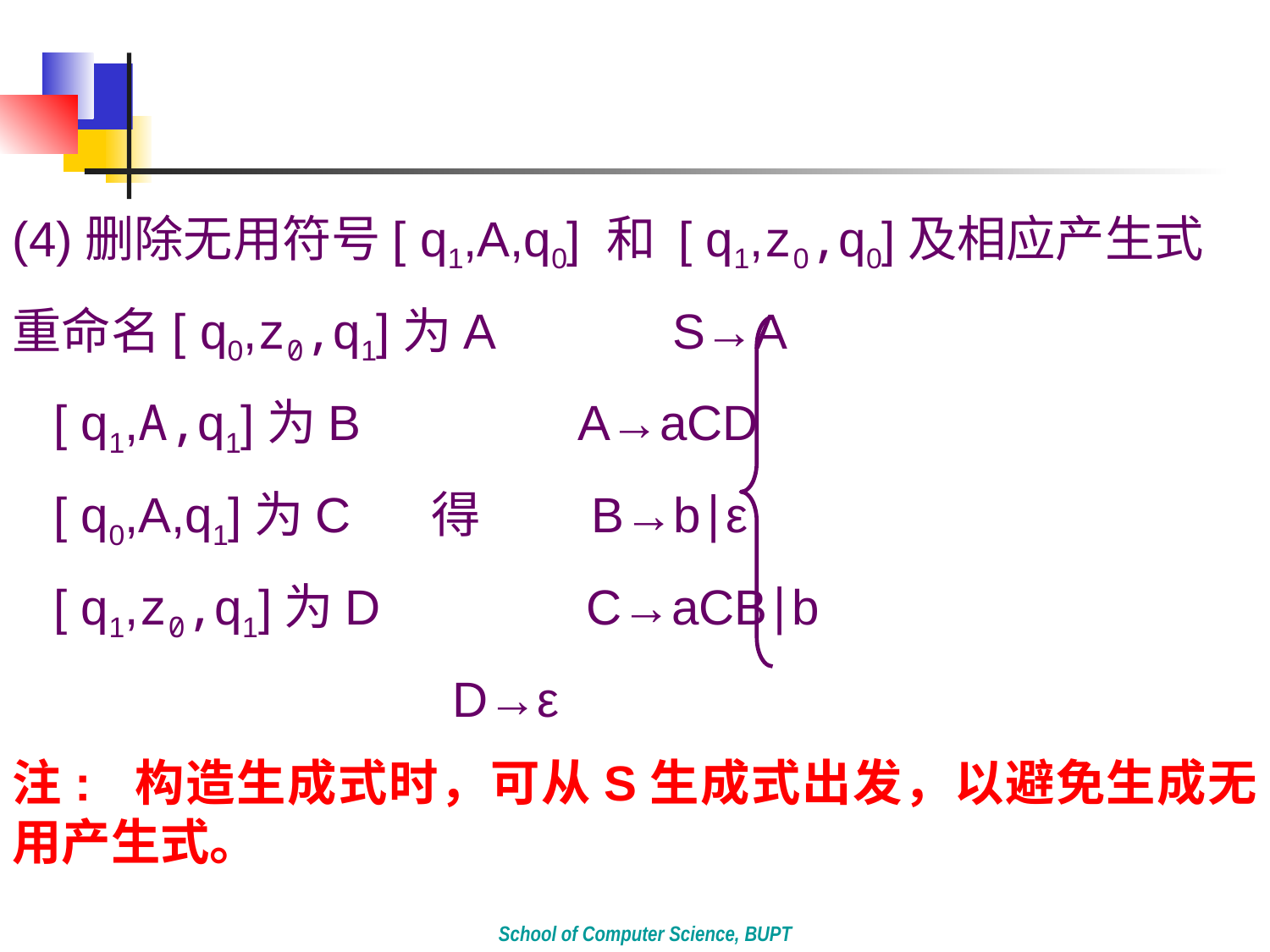

(4)删除无用符号[ q1,A,q0] 和 [ q1,z0,q0]及相应产生式
重命名[ q0,z0,q1]为A             S→A
   [ q1,A,q1]为B                A→aCD
   [ q0,A,q1]为C     得         B→b∣ε
   [ q1,z0,q1]为D               C→aCB∣b
                                D→ε
注:  构造生成式时，可从S生成式出发，以避免生成无用产生式。

School of Computer Science, BUPT
19